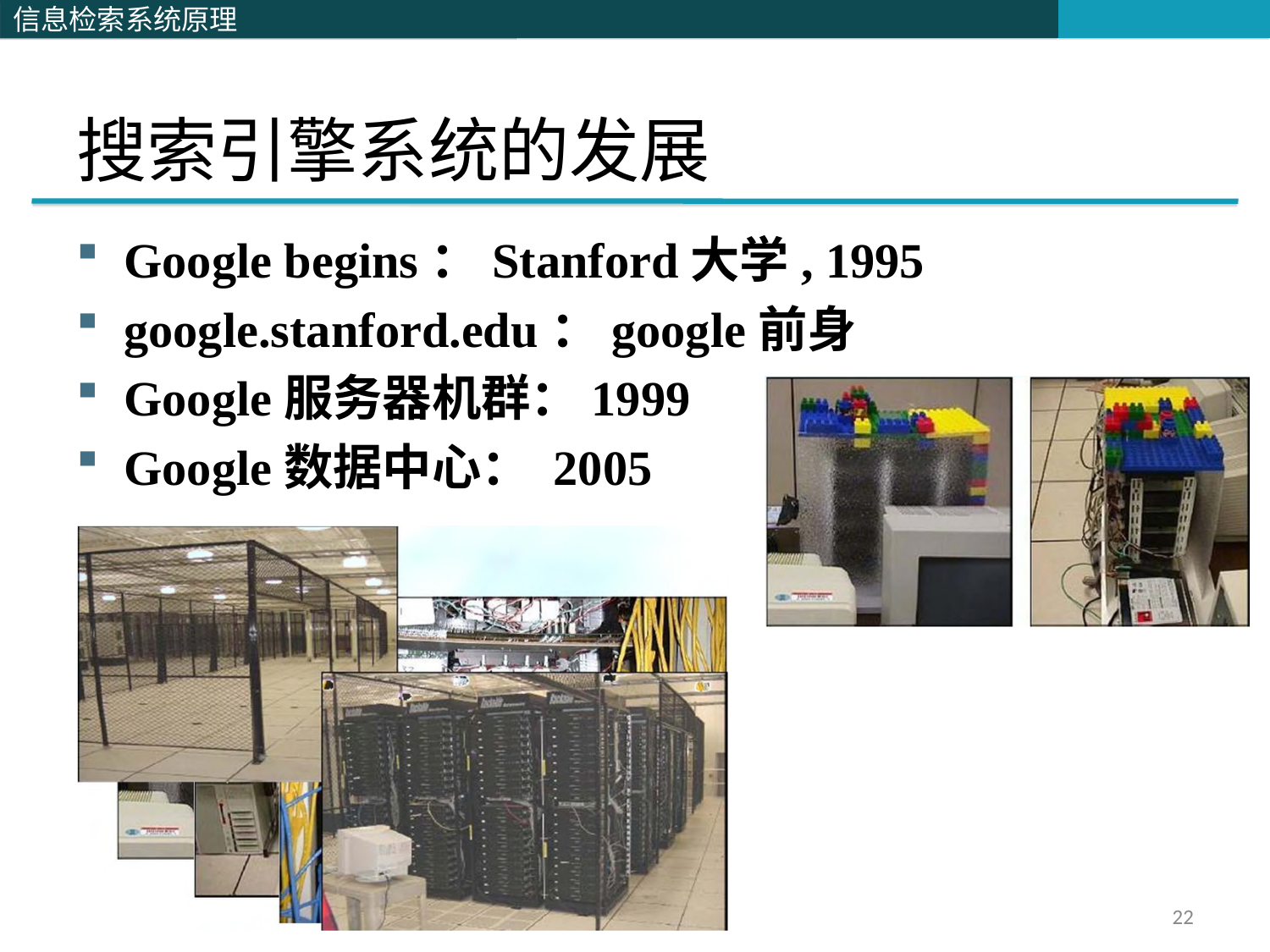

# 搜索引擎系统的发展
Google begins：Stanford大学, 1995
google.stanford.edu：google前身
Google服务器机群：1999
Google数据中心： 2005

22